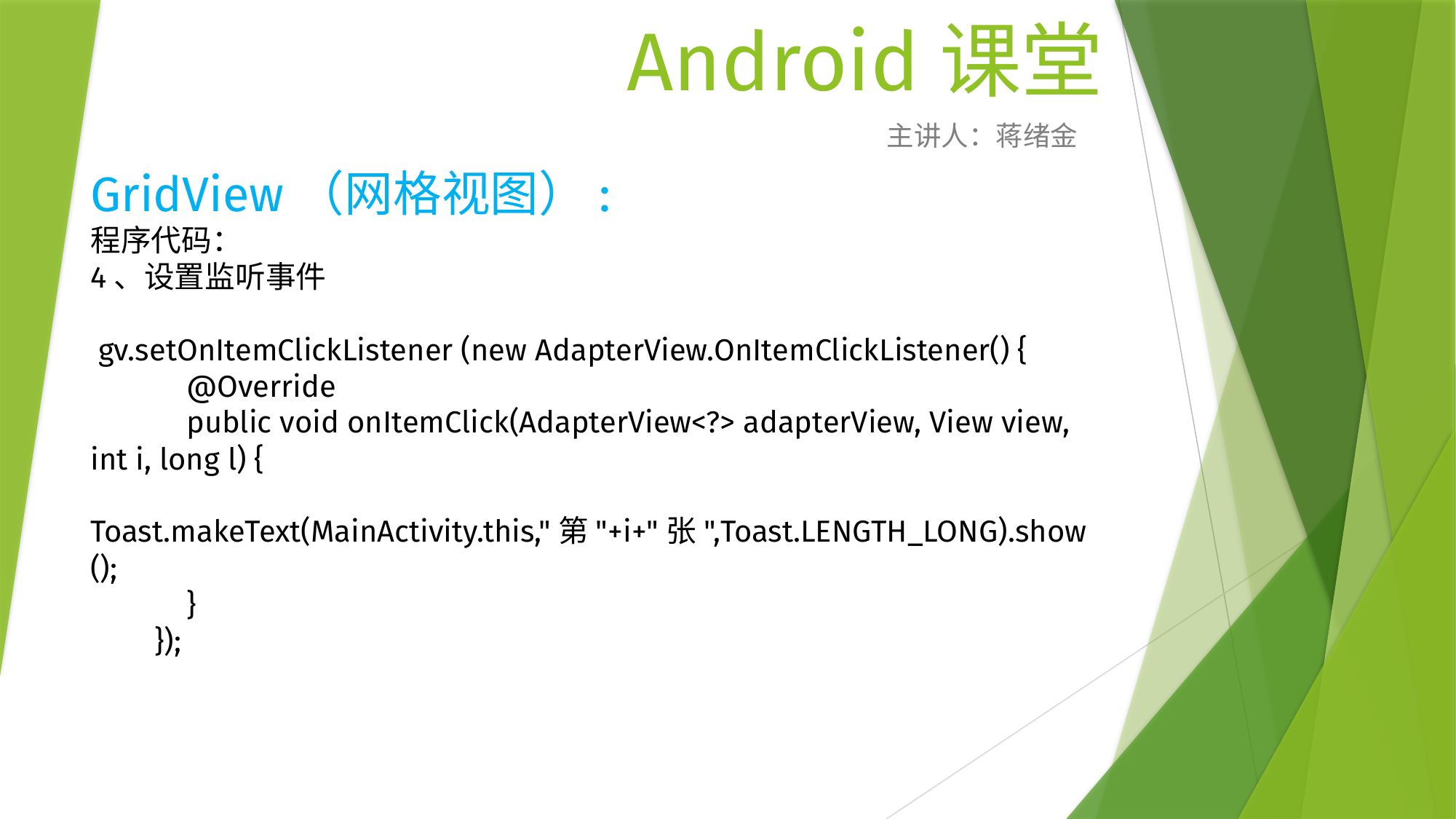

# Android课堂
主讲人：蒋绪金
GridView（网格视图）:
程序代码：
4、设置监听事件

 gv.setOnItemClickListener (new AdapterView.OnItemClickListener() {
            @Override
            public void onItemClick(AdapterView<?> adapterView, View view, int i, long l) {
                Toast.makeText(MainActivity.this,"第"+i+"张",Toast.LENGTH_LONG).show();
            }
        });